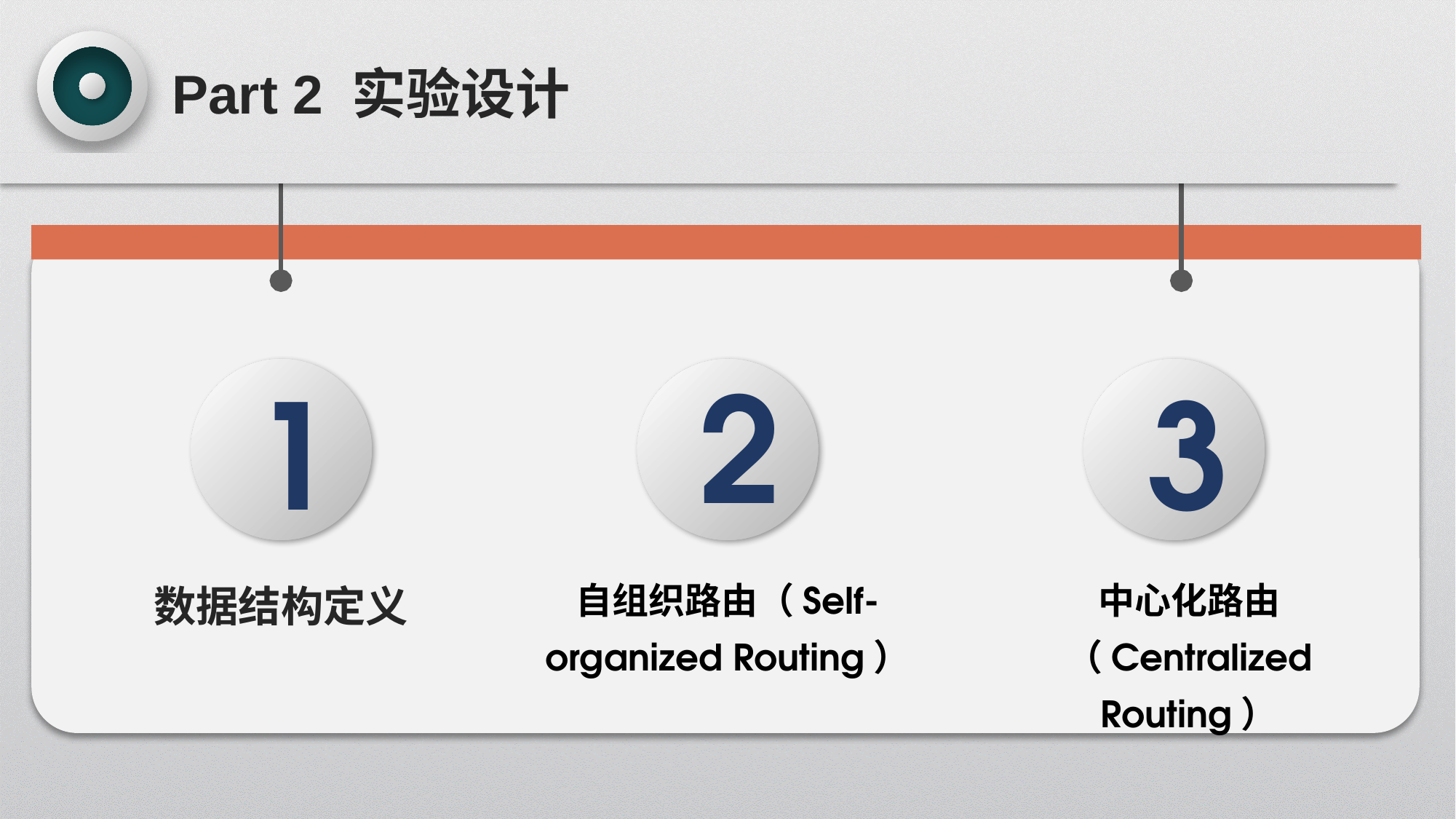

Part 2 实验设计

2
3

1

数据结构定义
自组织路由（Self-organized Routing）
中心化路由（Centralized Routing）